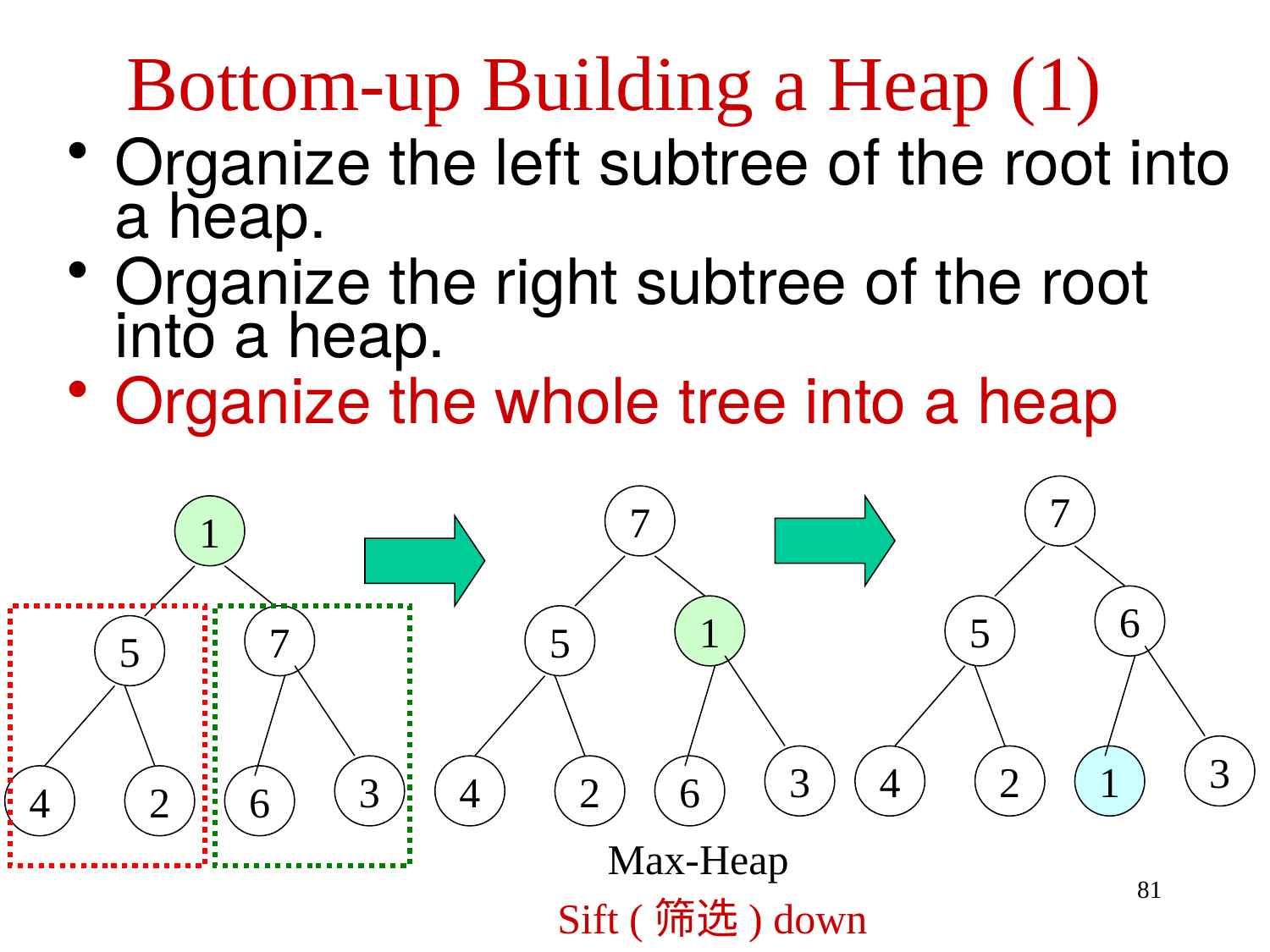

# Bottom-up Building a Heap (1)
Organize the left subtree of the root into a heap.
Organize the right subtree of the root into a heap.
Organize the whole tree into a heap

7

6
5

3
4
2
1
7

1
5

3
4
2
6
1

7
5

3
4
2
6

Max-Heap
81
Sift (筛选) down